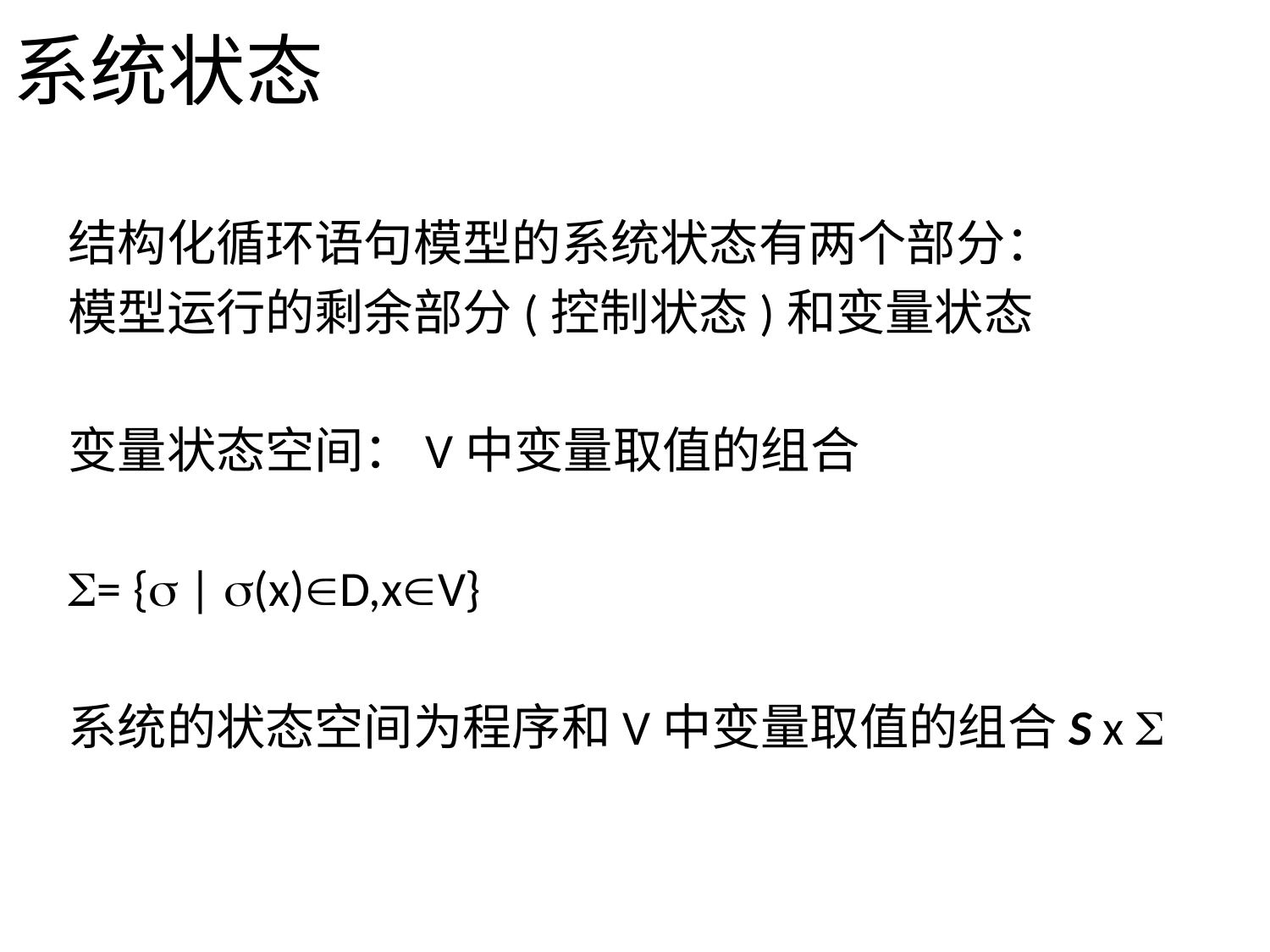

# 系统状态

结构化循环语句模型的系统状态有两个部分：
模型运行的剩余部分(控制状态)和变量状态

变量状态空间：V中变量取值的组合

Σ= {σ | σ(x)∈D,x∈V}

系统的状态空间为程序和V中变量取值的组合S x Σ